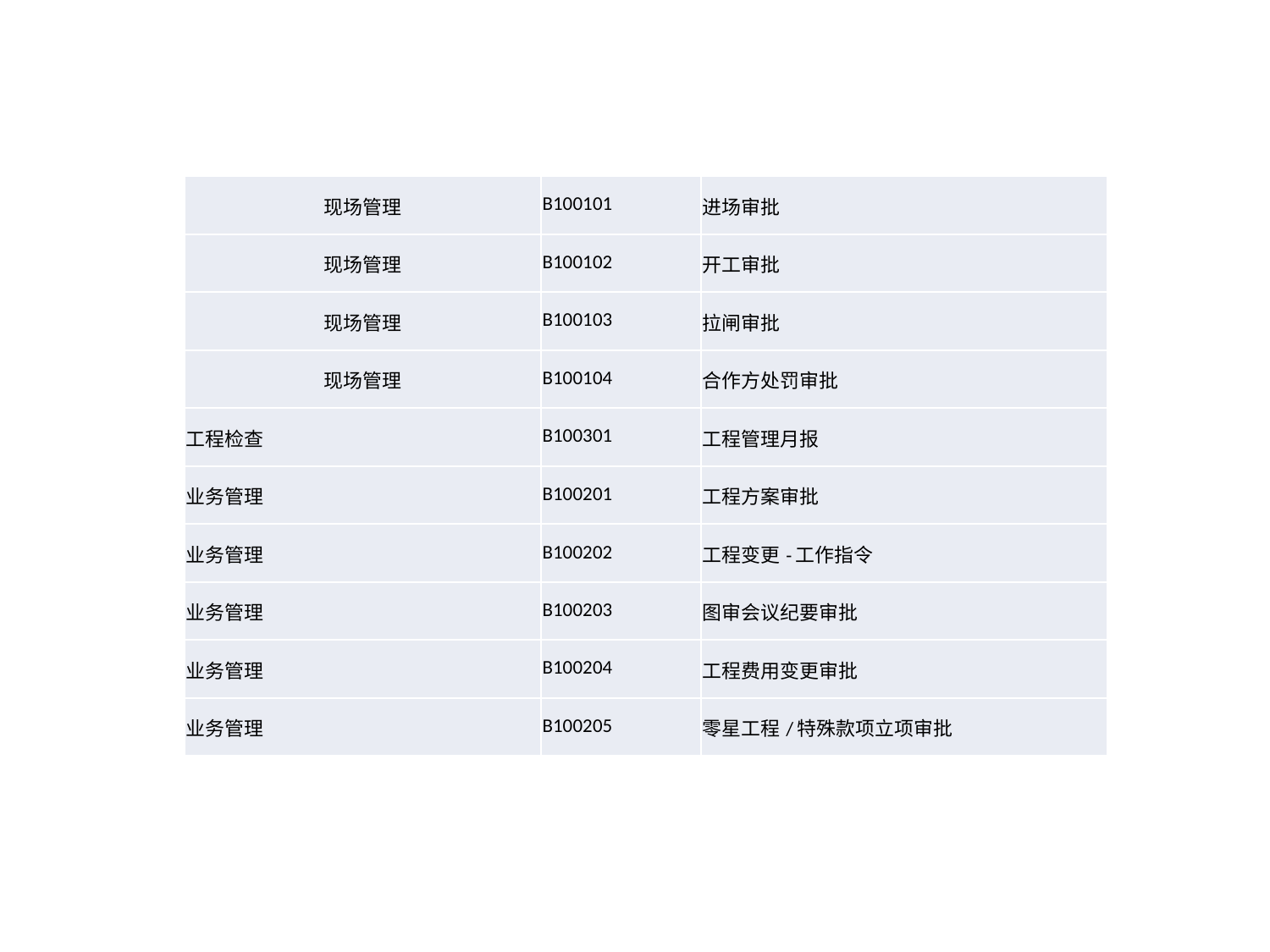

| 现场管理 | B100101 | 进场审批 |
| --- | --- | --- |
| 现场管理 | B100102 | 开工审批 |
| 现场管理 | B100103 | 拉闸审批 |
| 现场管理 | B100104 | 合作方处罚审批 |
| 工程检查 | B100301 | 工程管理月报 |
| 业务管理 | B100201 | 工程方案审批 |
| 业务管理 | B100202 | 工程变更-工作指令 |
| 业务管理 | B100203 | 图审会议纪要审批 |
| 业务管理 | B100204 | 工程费用变更审批 |
| 业务管理 | B100205 | 零星工程/特殊款项立项审批 |
# asdfasdfasdfasdf
asdfasdf